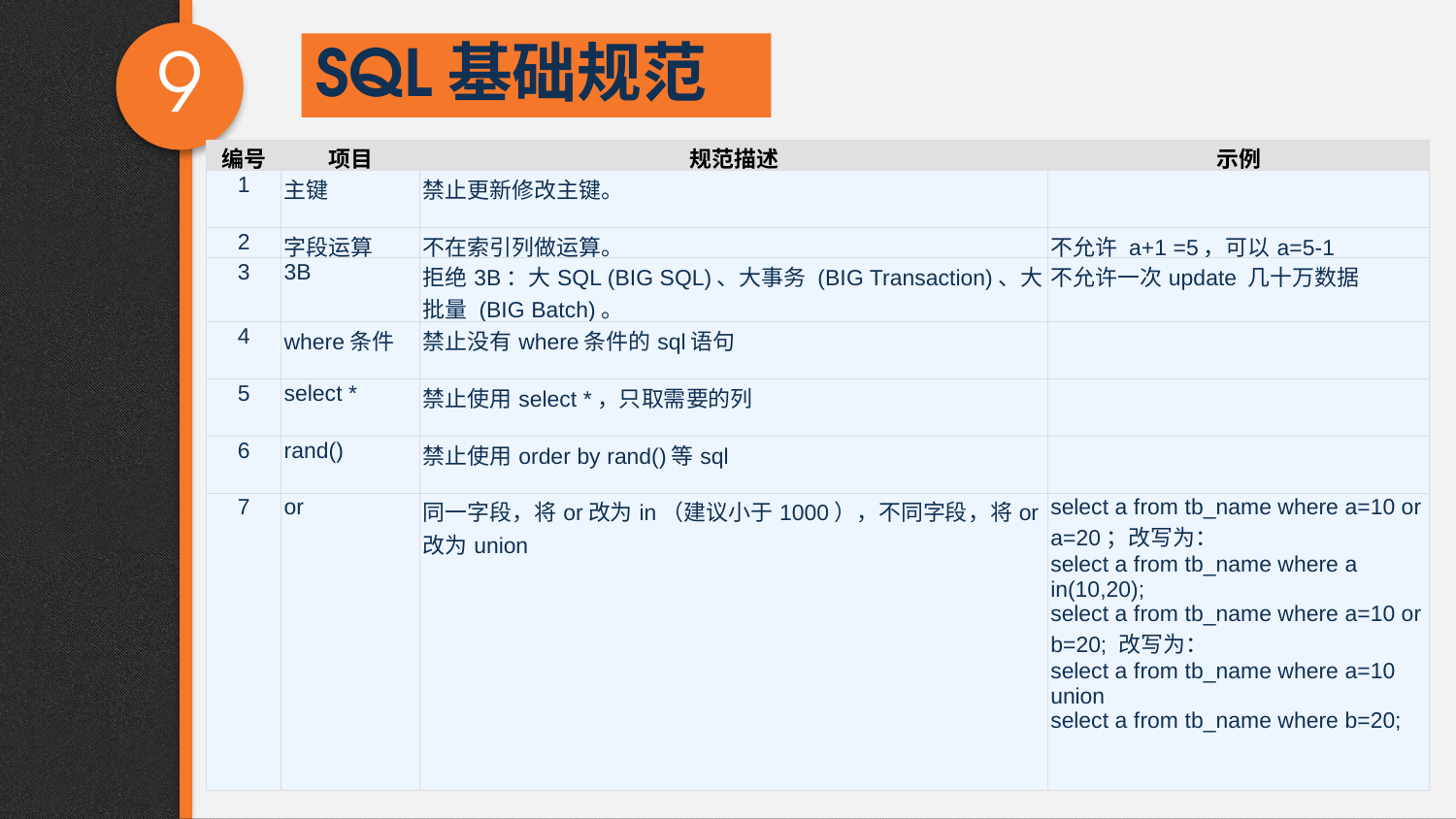

9
SQL基础规范
| 编号 | 项目 | 规范描述 | 示例 |
| --- | --- | --- | --- |
| 1 | 主键 | 禁止更新修改主键。 |  |
| 2 | 字段运算 | 不在索引列做运算。 | 不允许 a+1 =5，可以a=5-1 |
| 3 | 3B | 拒绝3B：大SQL (BIG SQL)、大事务 (BIG Transaction)、大批量 (BIG Batch)。 | 不允许一次update 几十万数据 |
| 4 | where条件 | 禁止没有where条件的sql语句 |  |
| 5 | select \* | 禁止使用select \*，只取需要的列 |  |
| 6 | rand() | 禁止使用order by rand()等sql |  |
| 7 | or | 同一字段，将or改为in（建议小于1000），不同字段，将or改为union | select a from tb\_name where a=10 or a=20；改写为： select a from tb\_name where a in(10,20); select a from tb\_name where a=10 or b=20; 改写为： select a from tb\_name where a=10 union select a from tb\_name where b=20; |